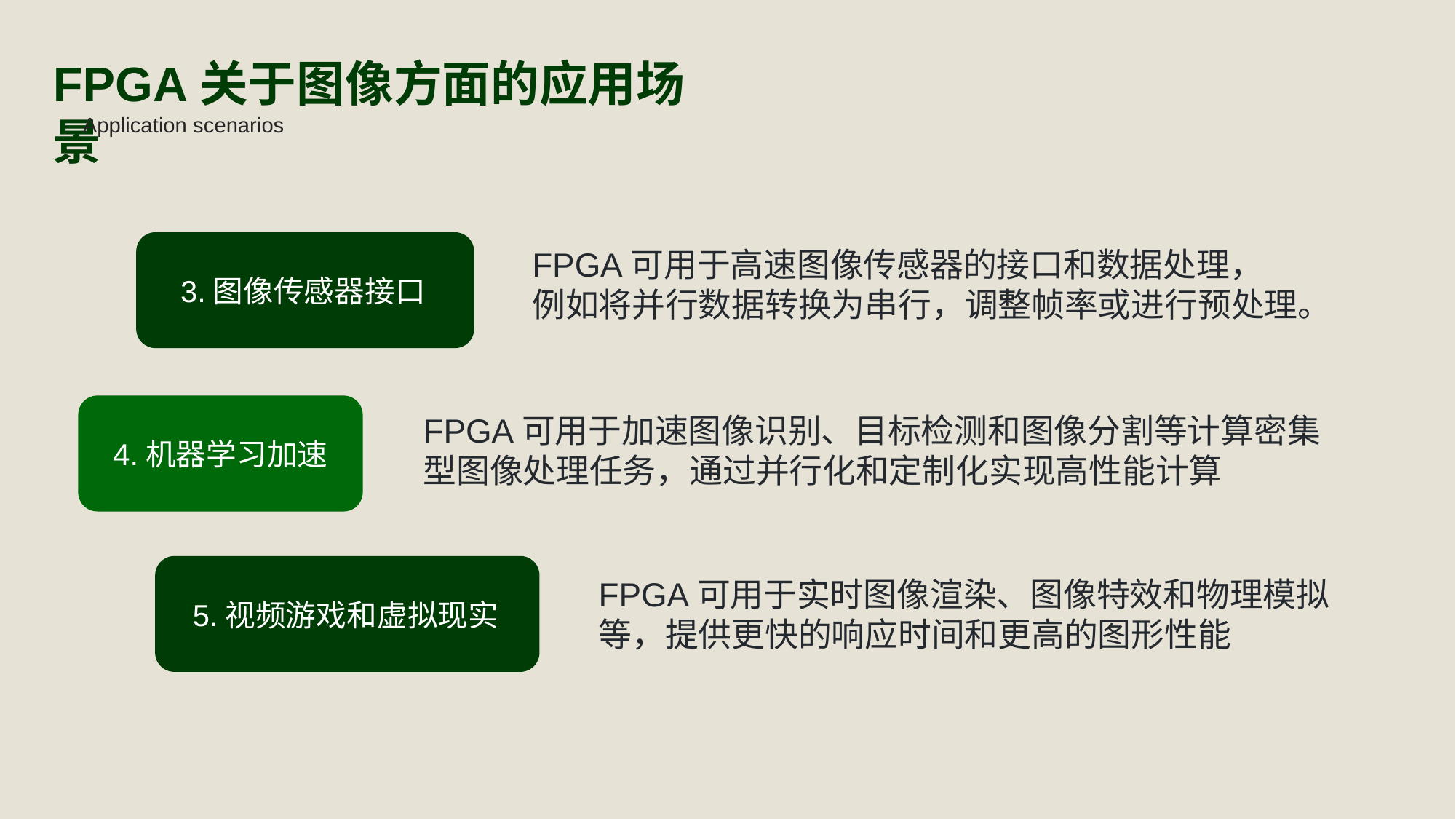

FPGA关于图像方面的应用场景
Application scenarios
FPGA可用于高速图像传感器的接口和数据处理，
例如将并行数据转换为串行，调整帧率或进行预处理。

3.图像传感器接口

4.机器学习加速
FPGA可用于加速图像识别、目标检测和图像分割等计算密集型图像处理任务，通过并行化和定制化实现高性能计算

5.视频游戏和虚拟现实
FPGA可用于实时图像渲染、图像特效和物理模拟等，提供更快的响应时间和更高的图形性能